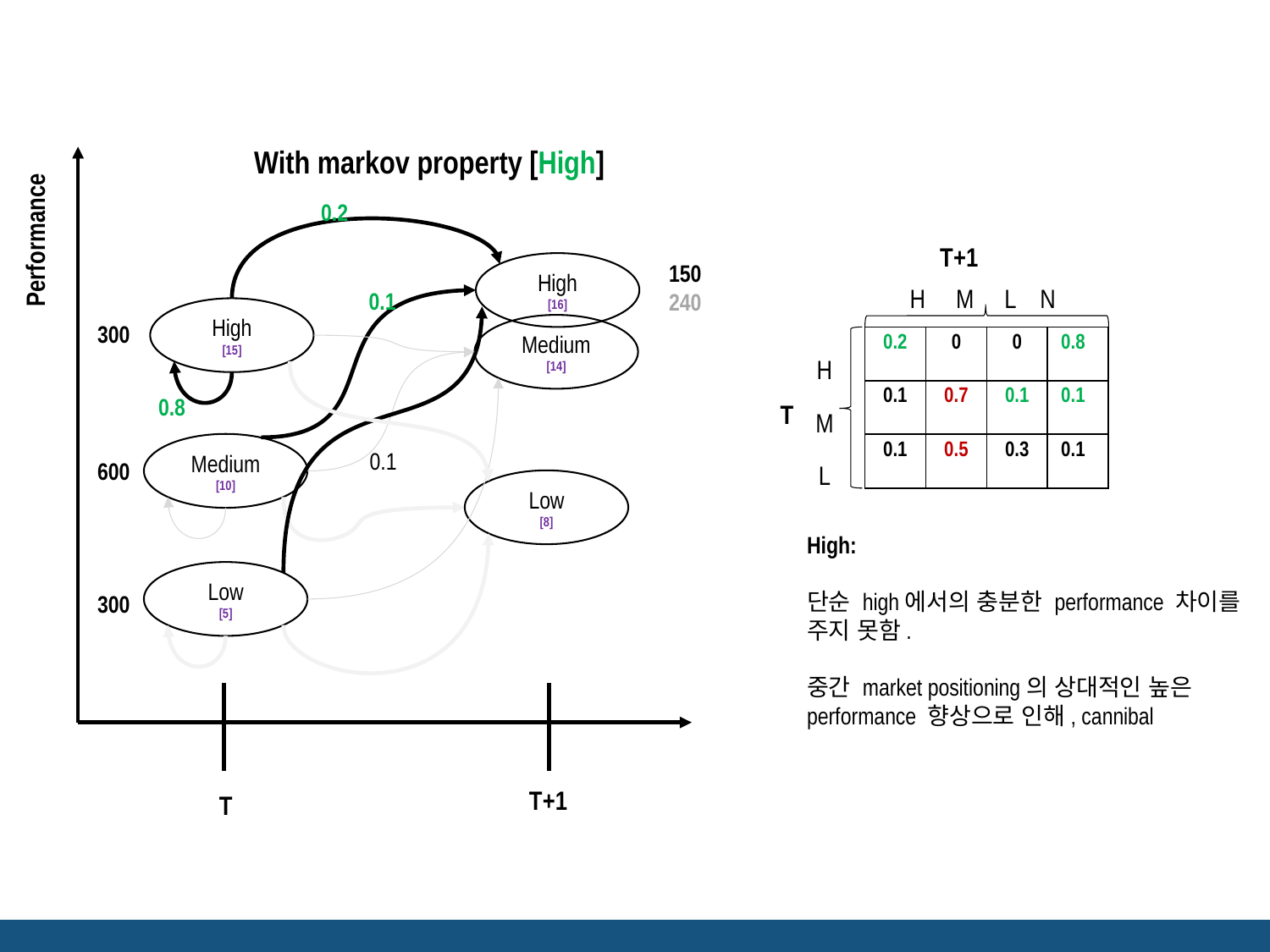

With markov property [High]
0.2

Performance
T+1
150
240
High
[16]
H     M     L    N
0.1
High
[15]
300
Medium
[14]
H
M
L

| 0.2 | 0 | 0 |
| --- | --- | --- |
| 0.1 | 0.7 | 0.1 |
| 0.1 | 0.5 | 0.3 |
| 0.8 |
| --- |
| 0.1 |
| 0.1 |
0.8
T
Medium
[10]
0.1
600
Low
[8]
High:

단순 high에서의 충분한 performance 차이를 주지 못함.

중간 market positioning의 상대적인 높은 performance 향상으로 인해, cannibal
Low
[5]
300
T+1
T